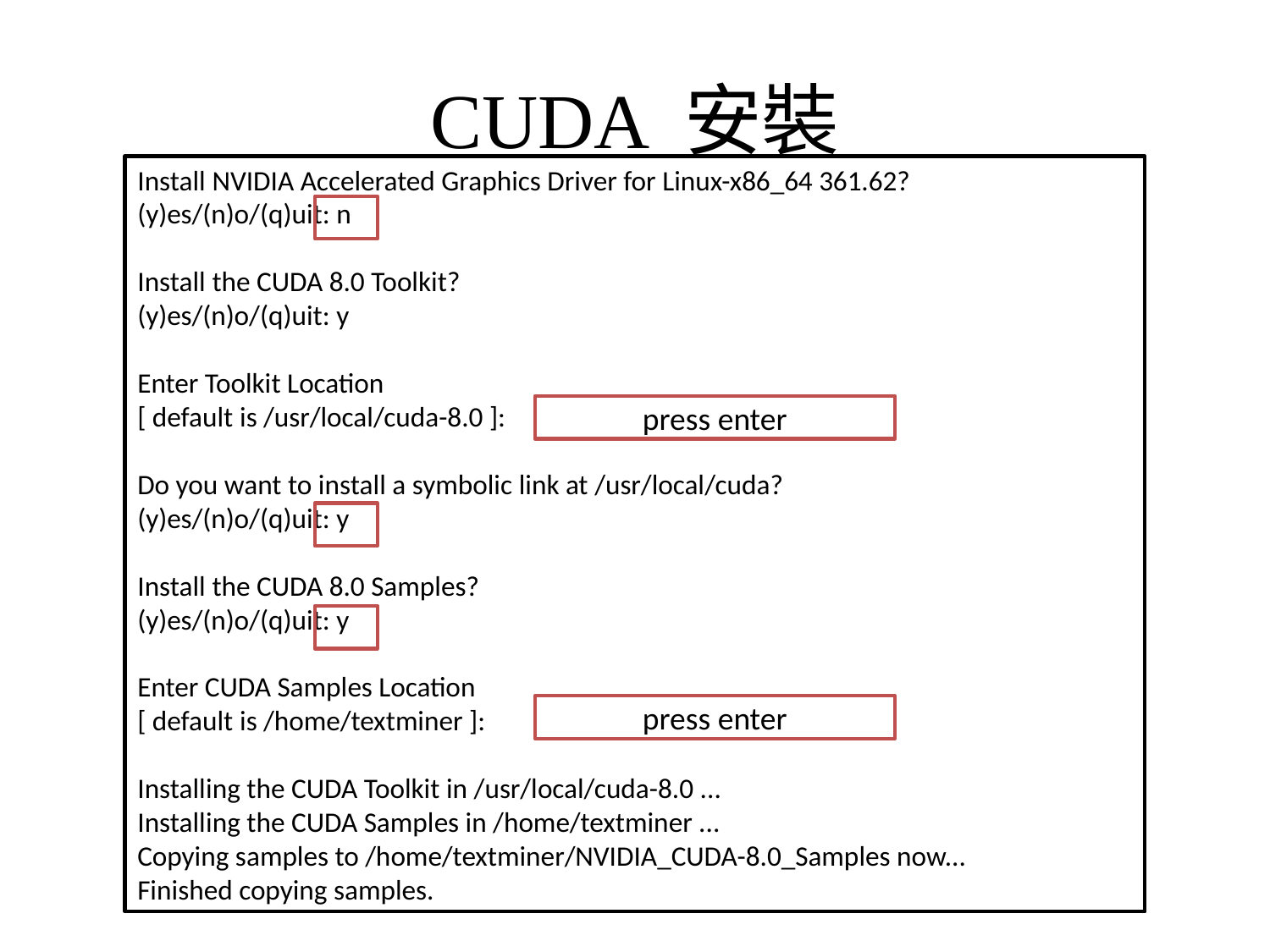

# CUDA 安裝
Install NVIDIA Accelerated Graphics Driver for Linux-x86_64 361.62?
(y)es/(n)o/(q)uit: n

Install the CUDA 8.0 Toolkit?
(y)es/(n)o/(q)uit: y

Enter Toolkit Location
[ default is /usr/local/cuda-8.0 ]:

Do you want to install a symbolic link at /usr/local/cuda?
(y)es/(n)o/(q)uit: y

Install the CUDA 8.0 Samples?
(y)es/(n)o/(q)uit: y

Enter CUDA Samples Location
[ default is /home/textminer ]:

Installing the CUDA Toolkit in /usr/local/cuda-8.0 ...
Installing the CUDA Samples in /home/textminer ...
Copying samples to /home/textminer/NVIDIA_CUDA-8.0_Samples now...
Finished copying samples.

press enter

press enter